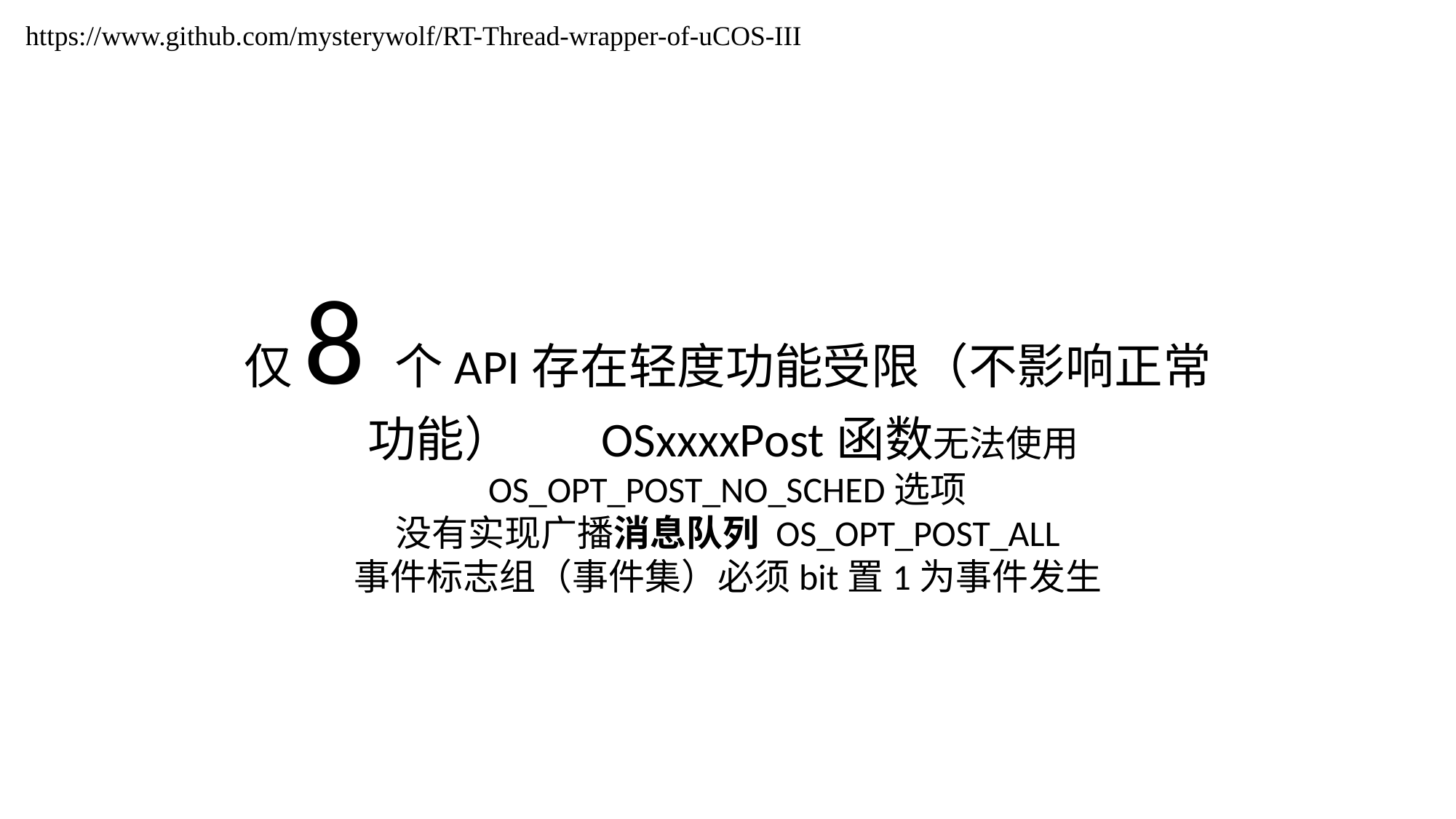

https://www.github.com/mysterywolf/RT-Thread-wrapper-of-uCOS-III
仅8个API存在轻度功能受限（不影响正常功能）       OSxxxxPost函数无法使用OS_OPT_POST_NO_SCHED选项
没有实现广播消息队列 OS_OPT_POST_ALL
事件标志组（事件集）必须bit置1为事件发生